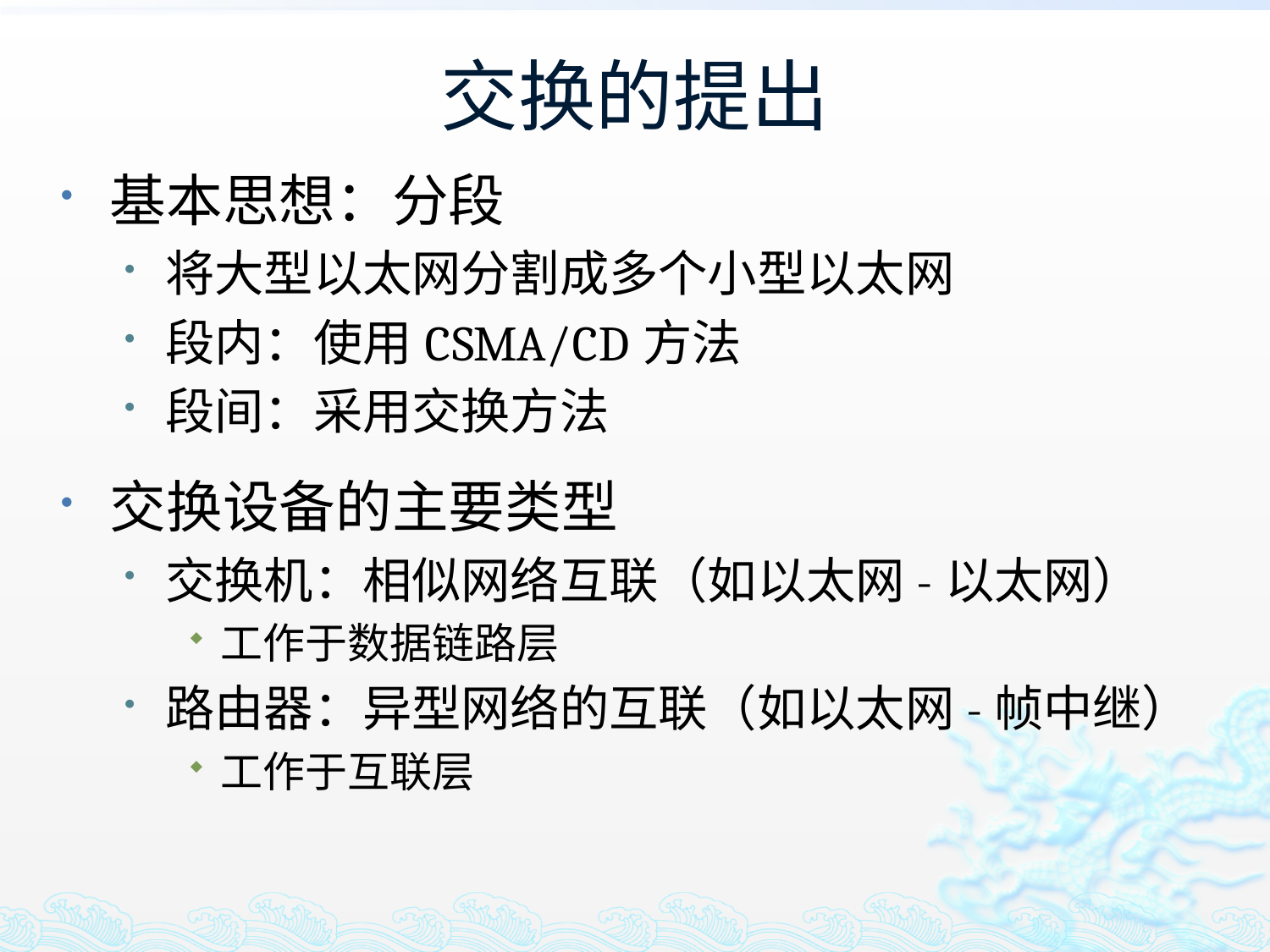

# 交换的提出
基本思想：分段
将大型以太网分割成多个小型以太网
段内：使用CSMA/CD方法
段间：采用交换方法
交换设备的主要类型
交换机：相似网络互联（如以太网-以太网）
工作于数据链路层
路由器：异型网络的互联（如以太网-帧中继）
工作于互联层